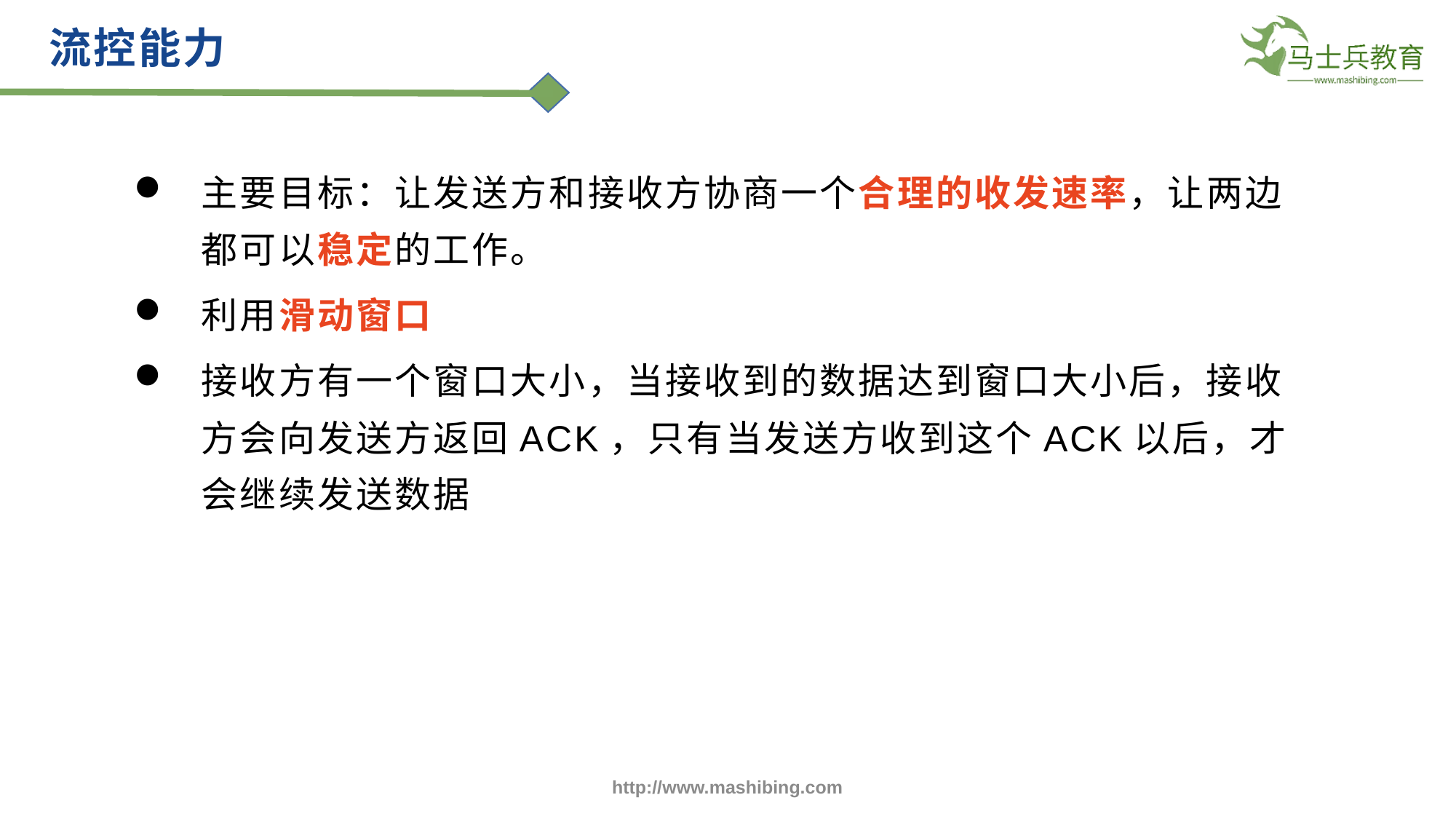

流控能力
主要目标：让发送方和接收方协商一个合理的收发速率，让两边都可以稳定的工作。
利用滑动窗口
接收方有一个窗口大小，当接收到的数据达到窗口大小后，接收方会向发送方返回ACK，只有当发送方收到这个ACK以后，才会继续发送数据